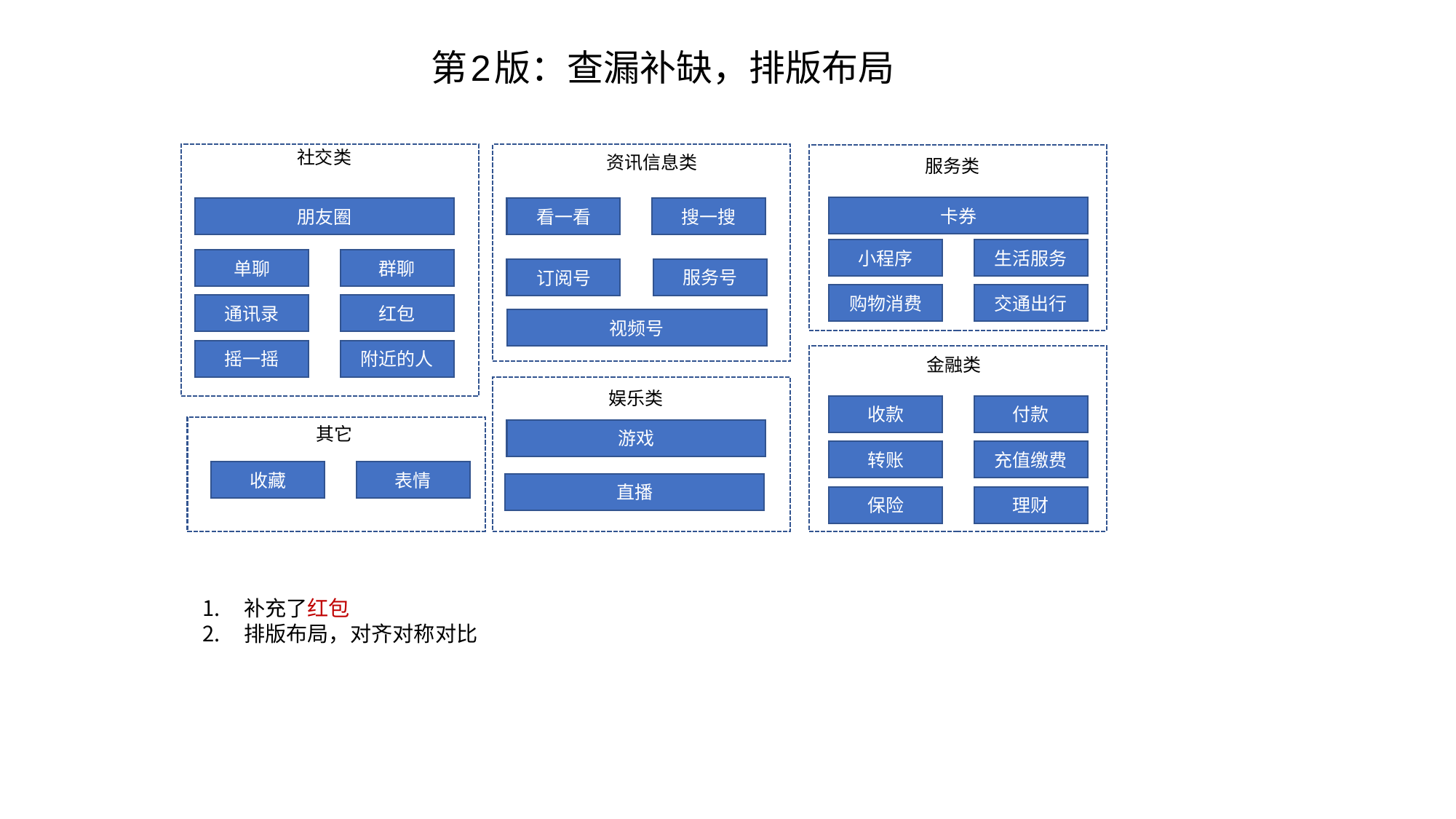

第2版：查漏补缺，排版布局
社交类

资讯信息类
服务类
卡券
朋友圈
看一看
搜一搜
小程序
生活服务
单聊
群聊
服务号
订阅号
购物消费
交通出行
通讯录
红包
视频号
摇一摇
附近的人

金融类

娱乐类
收款
付款

其它
游戏
转账
充值缴费
收藏
表情
直播
保险
理财
补充了红包
排版布局，对齐对称对比